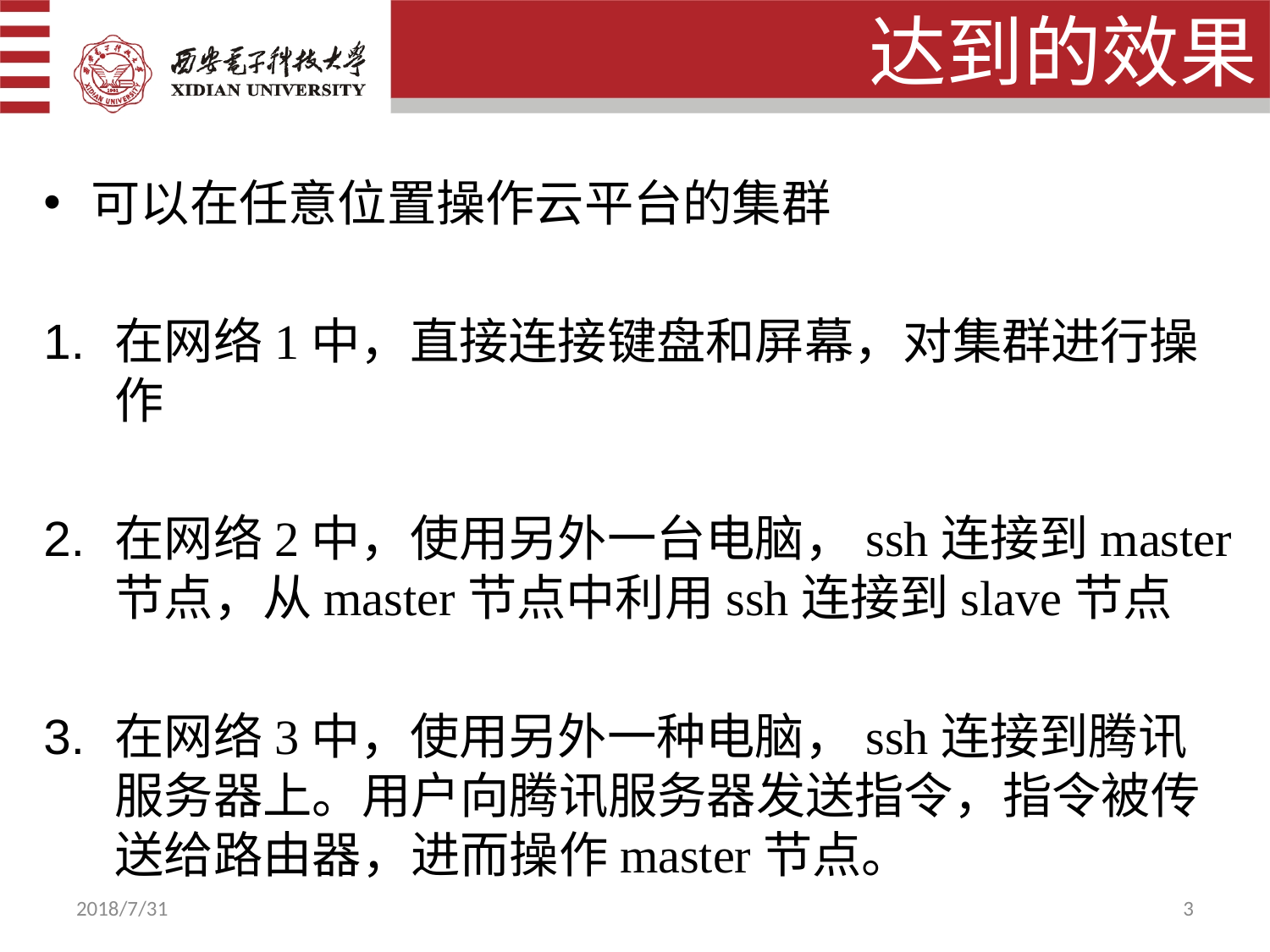

# 达到的效果
可以在任意位置操作云平台的集群

在网络1中，直接连接键盘和屏幕，对集群进行操作

在网络2中，使用另外一台电脑，ssh连接到master节点，从master节点中利用ssh连接到slave节点

在网络3中，使用另外一种电脑，ssh连接到腾讯服务器上。用户向腾讯服务器发送指令，指令被传送给路由器，进而操作master节点。
2018/7/31
3